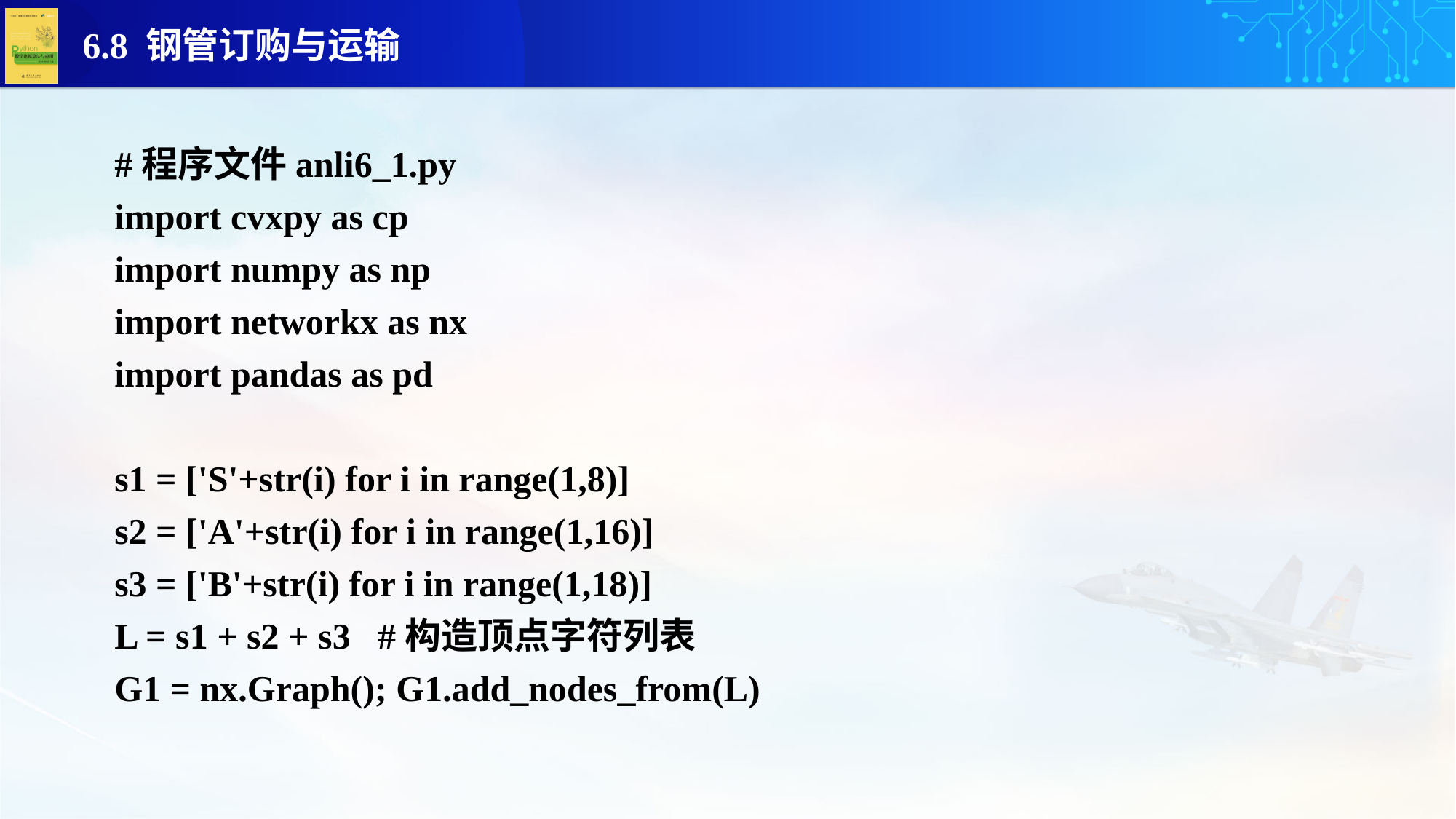

#程序文件anli6_1.py
import cvxpy as cp
import numpy as np
import networkx as nx
import pandas as pd

s1 = ['S'+str(i) for i in range(1,8)]
s2 = ['A'+str(i) for i in range(1,16)]
s3 = ['B'+str(i) for i in range(1,18)]
L = s1 + s2 + s3   #构造顶点字符列表
G1 = nx.Graph(); G1.add_nodes_from(L)